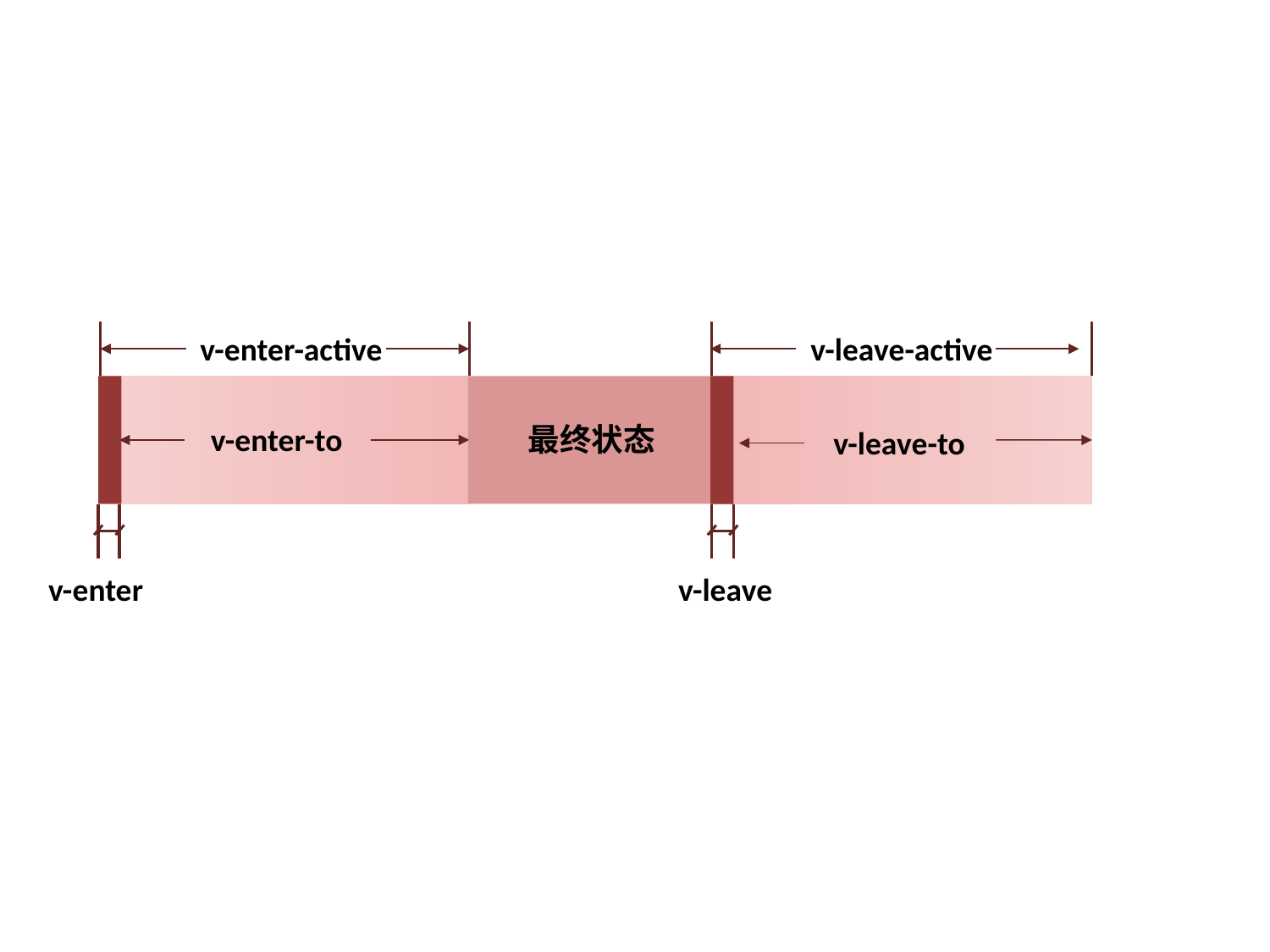

v-enter-active
v-leave-active

v-enter-to
最终状态
v-leave-to
v-enter
v-leave